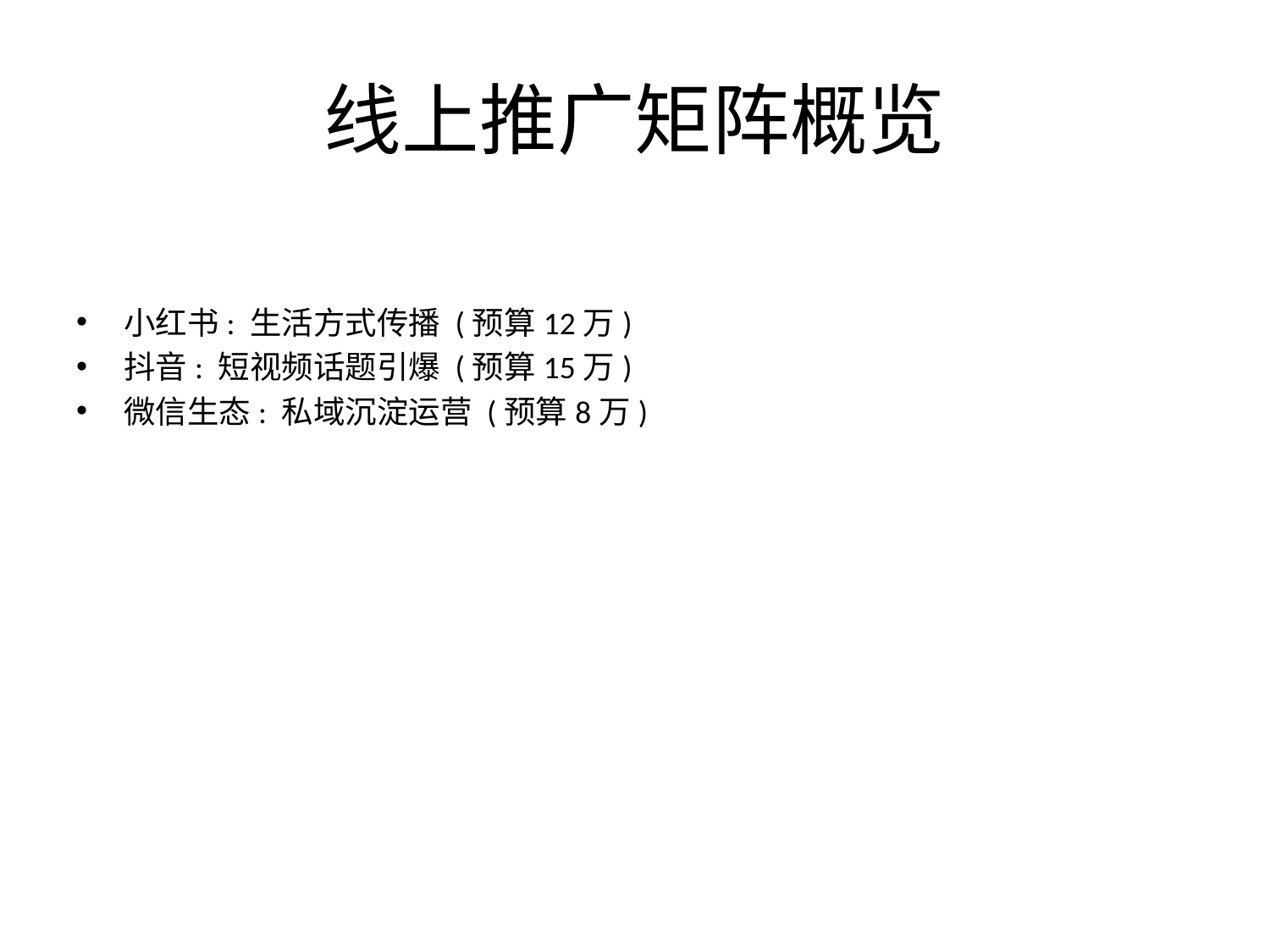

# 线上推广矩阵概览

小红书: 生活方式传播 (预算12万)
抖音: 短视频话题引爆 (预算15万)
微信生态: 私域沉淀运营 (预算8万)